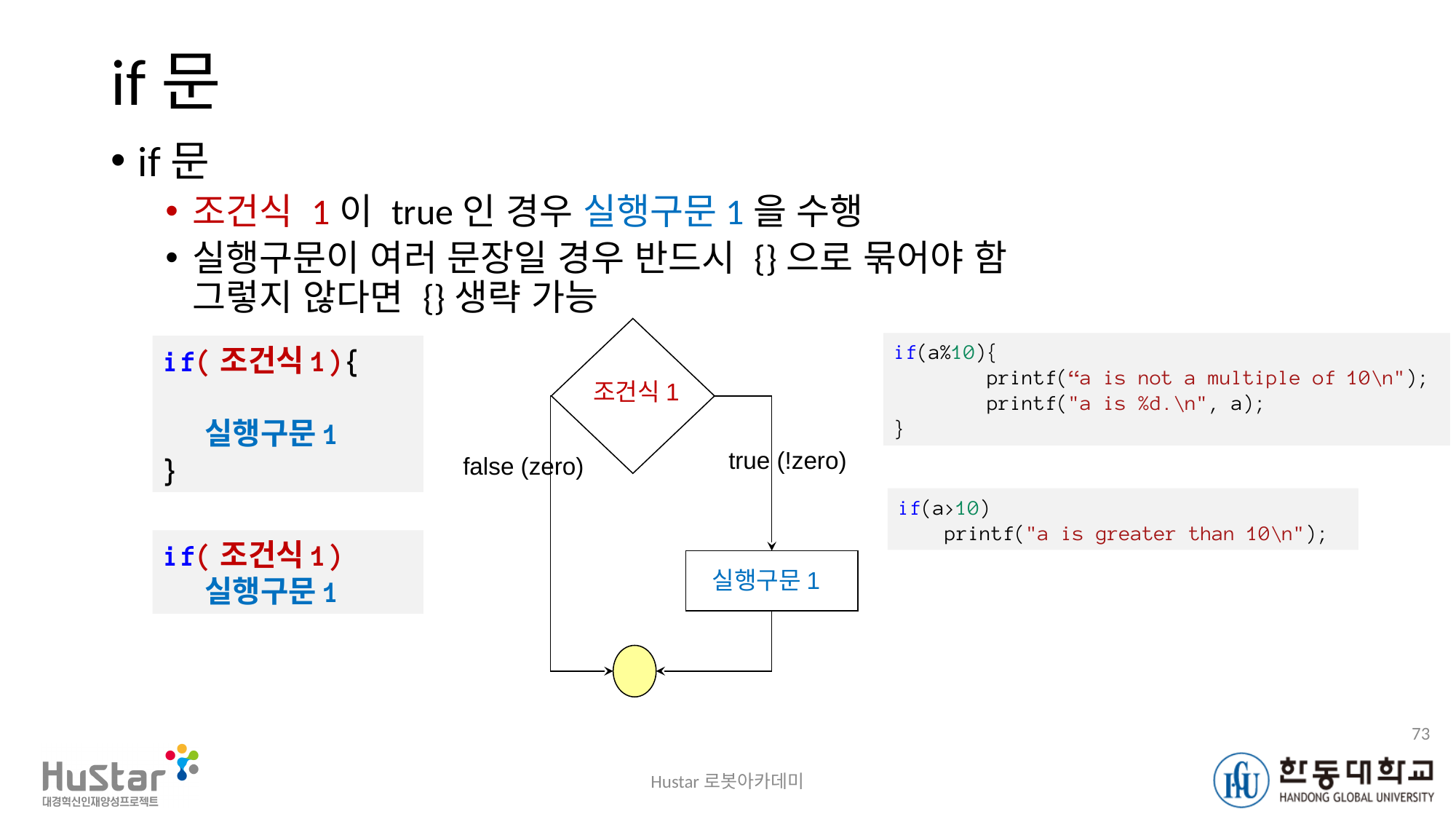

# if문
if문
조건식 1이 true인 경우 실행구문1을 수행
실행구문이 여러 문장일 경우 반드시 {}으로 묶어야 함
그렇지 않다면 {}생략 가능

조건식1
true (!zero)
false (zero)

실행구문1

if(a%10){
        printf(“a is not a multiple of 10\n");
        printf("a is %d.\n", a);
}
if(조건식1){

    실행구문1
}
if(a>10)
    printf("a is greater than 10\n");
if(조건식1)
    실행구문1
73
Hustar로봇아카데미